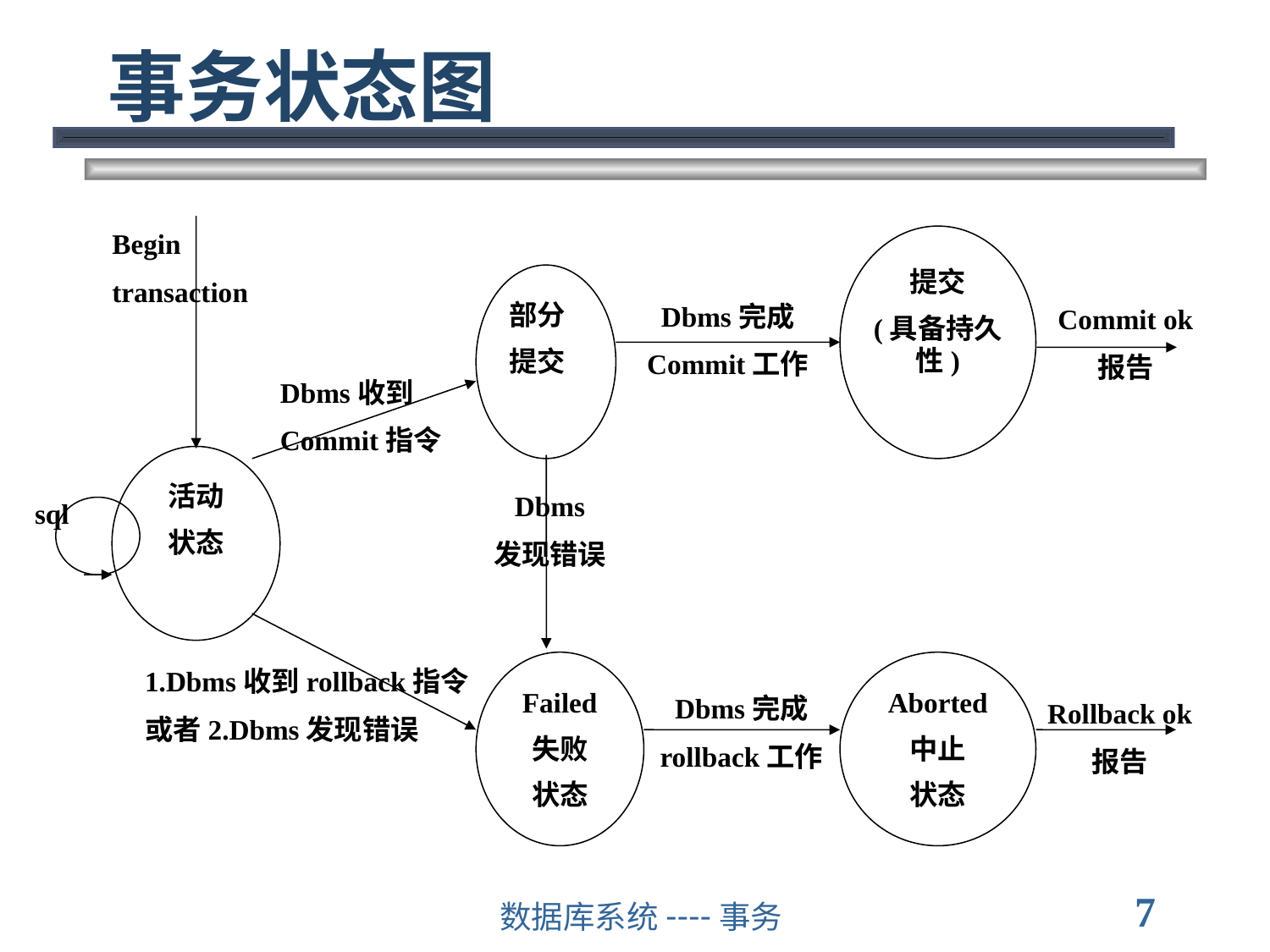

# 事务状态图

Begin
transaction
提交
(具备持久性)
部分
提交
Dbms完成
Commit工作
Commit ok
报告

Dbms收到
Commit指令

活动
状态

Dbms
发现错误

sql

Failed
失败
状态
Aborted
中止
状态
1.Dbms收到rollback指令
或者2.Dbms发现错误
Dbms完成
rollback工作
Rollback ok
报告

7
数据库系统----事务